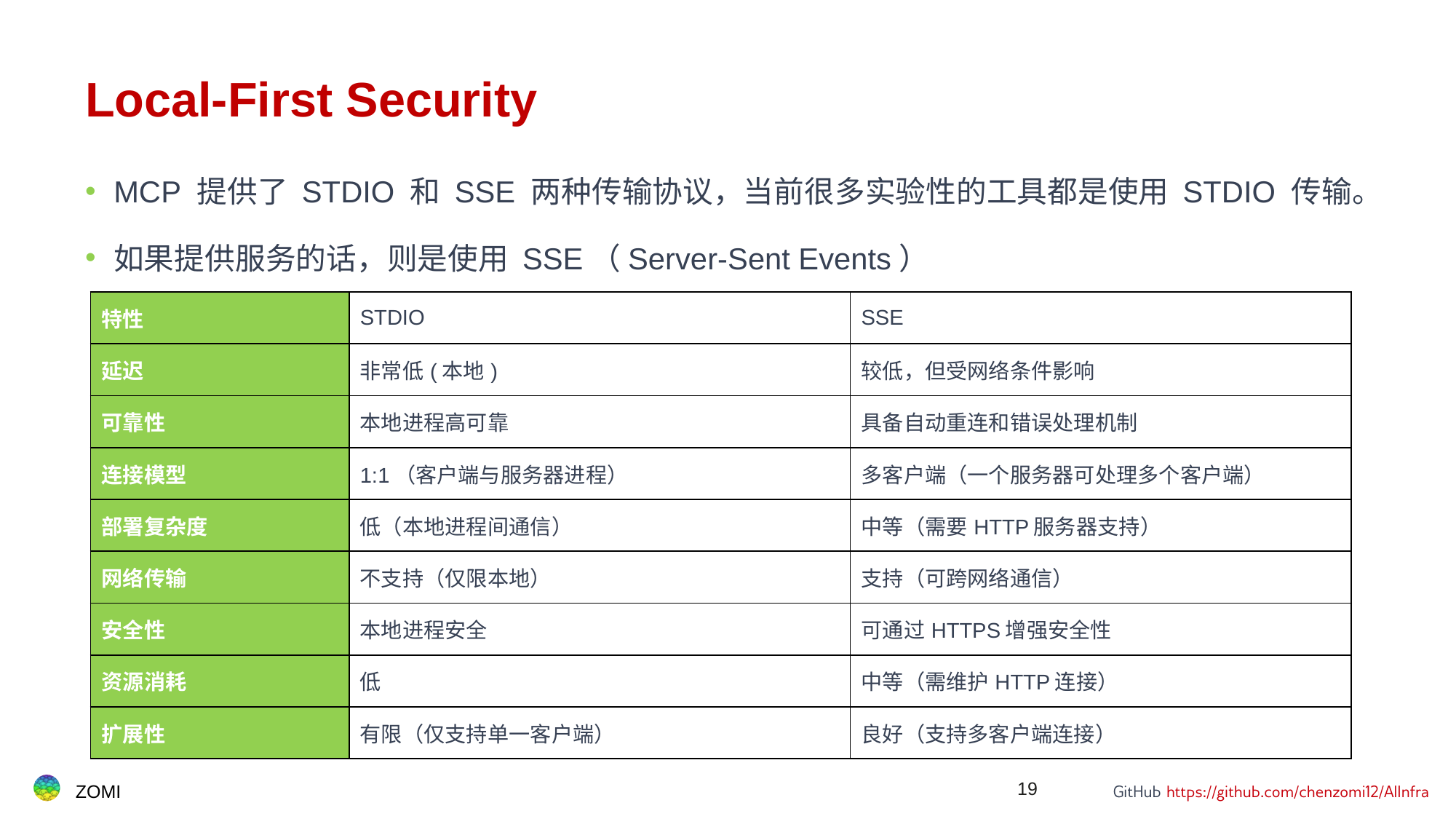

# Local-First Security
MCP 提供了 STDIO 和 SSE 两种传输协议，当前很多实验性的工具都是使用 STDIO 传输。
如果提供服务的话，则是使用 SSE（Server-Sent Events）
| 特性 | STDIO | SSE |
| --- | --- | --- |
| 延迟 | 非常低(本地) | 较低，但受网络条件影响 |
| 可靠性 | 本地进程高可靠 | 具备自动重连和错误处理机制 |
| 连接模型 | 1:1（客户端与服务器进程） | 多客户端（一个服务器可处理多个客户端） |
| 部署复杂度 | 低（本地进程间通信） | 中等（需要HTTP服务器支持） |
| 网络传输 | 不支持（仅限本地） | 支持（可跨网络通信） |
| 安全性 | 本地进程安全 | 可通过HTTPS增强安全性 |
| 资源消耗 | 低 | 中等（需维护HTTP连接） |
| 扩展性 | 有限（仅支持单一客户端） | 良好（支持多客户端连接） |